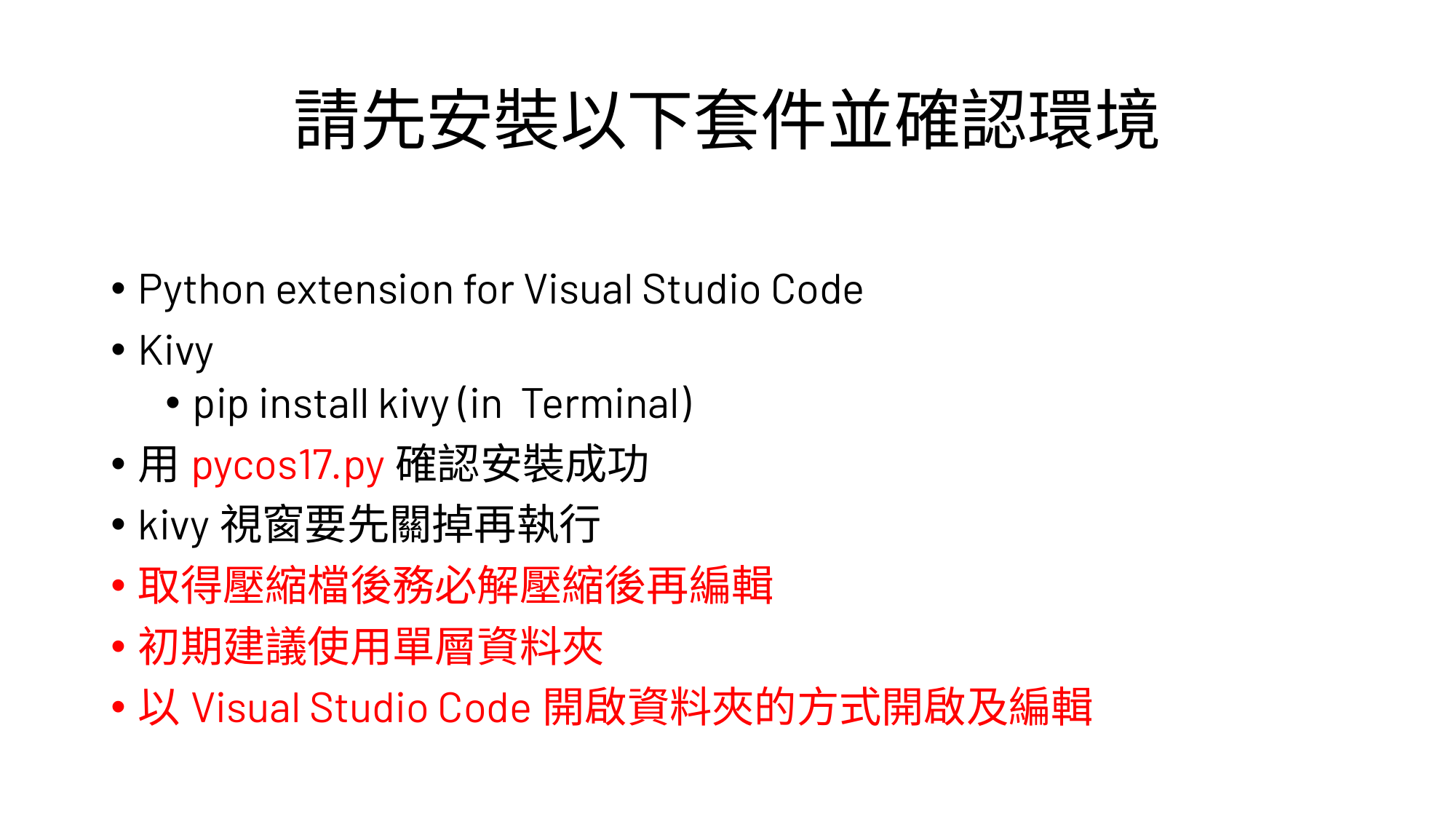

# 請先安裝以下套件並確認環境
Python extension for Visual Studio Code
Kivy
pip install kivy (in  Terminal)
用pycos17.py確認安裝成功
kivy視窗要先關掉再執行
取得壓縮檔後務必解壓縮後再編輯
初期建議使用單層資料夾
以Visual Studio Code開啟資料夾的方式開啟及編輯